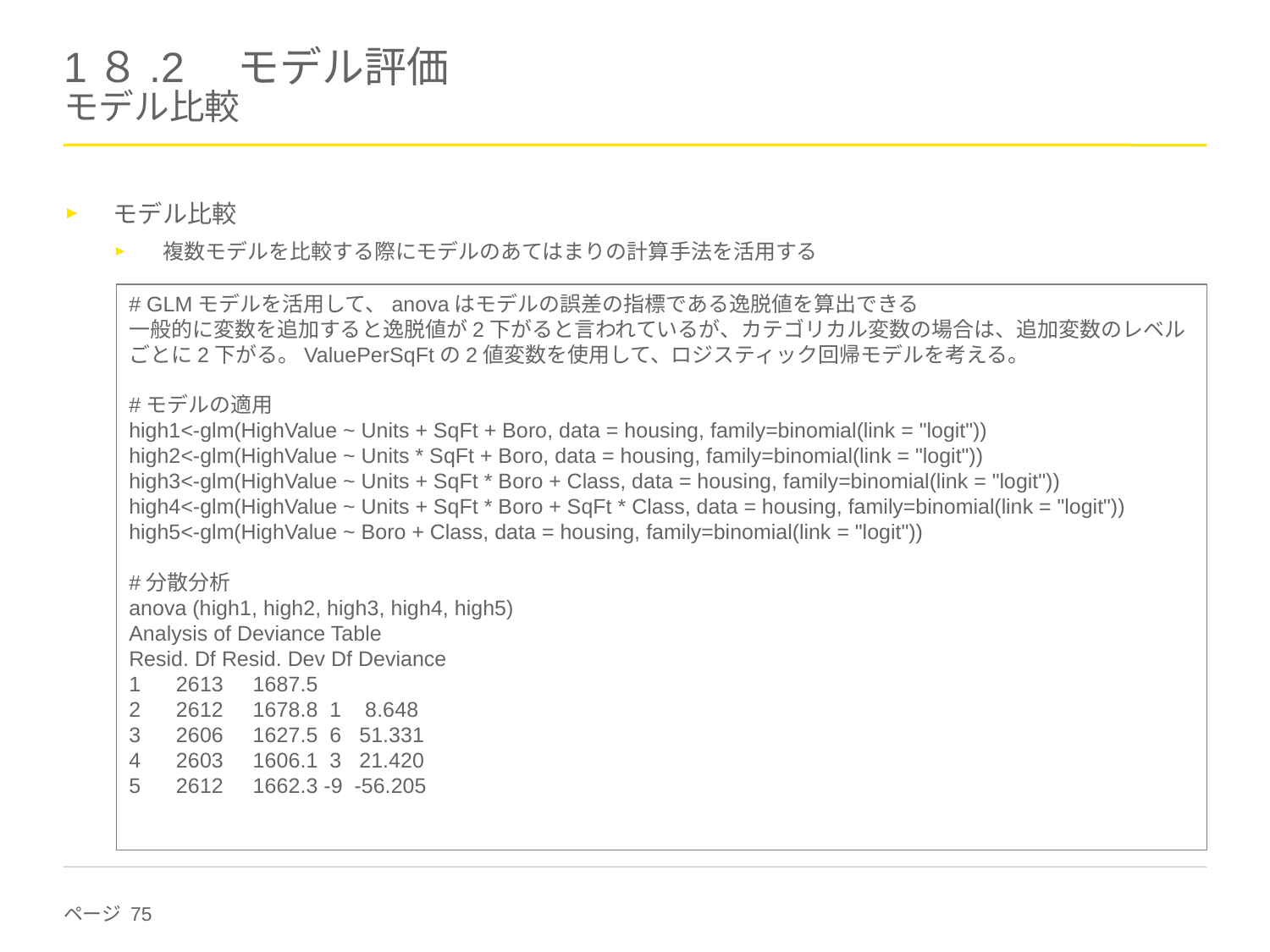

# 1８.2　モデル評価 モデル比較
モデル比較
複数モデルを比較する際にモデルのあてはまりの計算手法を活用する

# GLMモデルを活用して、anovaはモデルの誤差の指標である逸脱値を算出できる
一般的に変数を追加すると逸脱値が2下がると言われているが、カテゴリカル変数の場合は、追加変数のレベルごとに2下がる。ValuePerSqFtの2値変数を使用して、ロジスティック回帰モデルを考える。

#モデルの適用
high1<-glm(HighValue ~ Units + SqFt + Boro, data = housing, family=binomial(link = "logit"))
high2<-glm(HighValue ~ Units * SqFt + Boro, data = housing, family=binomial(link = "logit"))
high3<-glm(HighValue ~ Units + SqFt * Boro + Class, data = housing, family=binomial(link = "logit"))
high4<-glm(HighValue ~ Units + SqFt * Boro + SqFt * Class, data = housing, family=binomial(link = "logit"))
high5<-glm(HighValue ~ Boro + Class, data = housing, family=binomial(link = "logit"))

#分散分析
anova (high1, high2, high3, high4, high5)
Analysis of Deviance Table
Resid. Df Resid. Dev Df Deviance
1      2613     1687.5
2      2612     1678.8  1    8.648
3      2606     1627.5  6   51.331
4      2603     1606.1  3   21.420
5      2612     1662.3 -9  -56.205